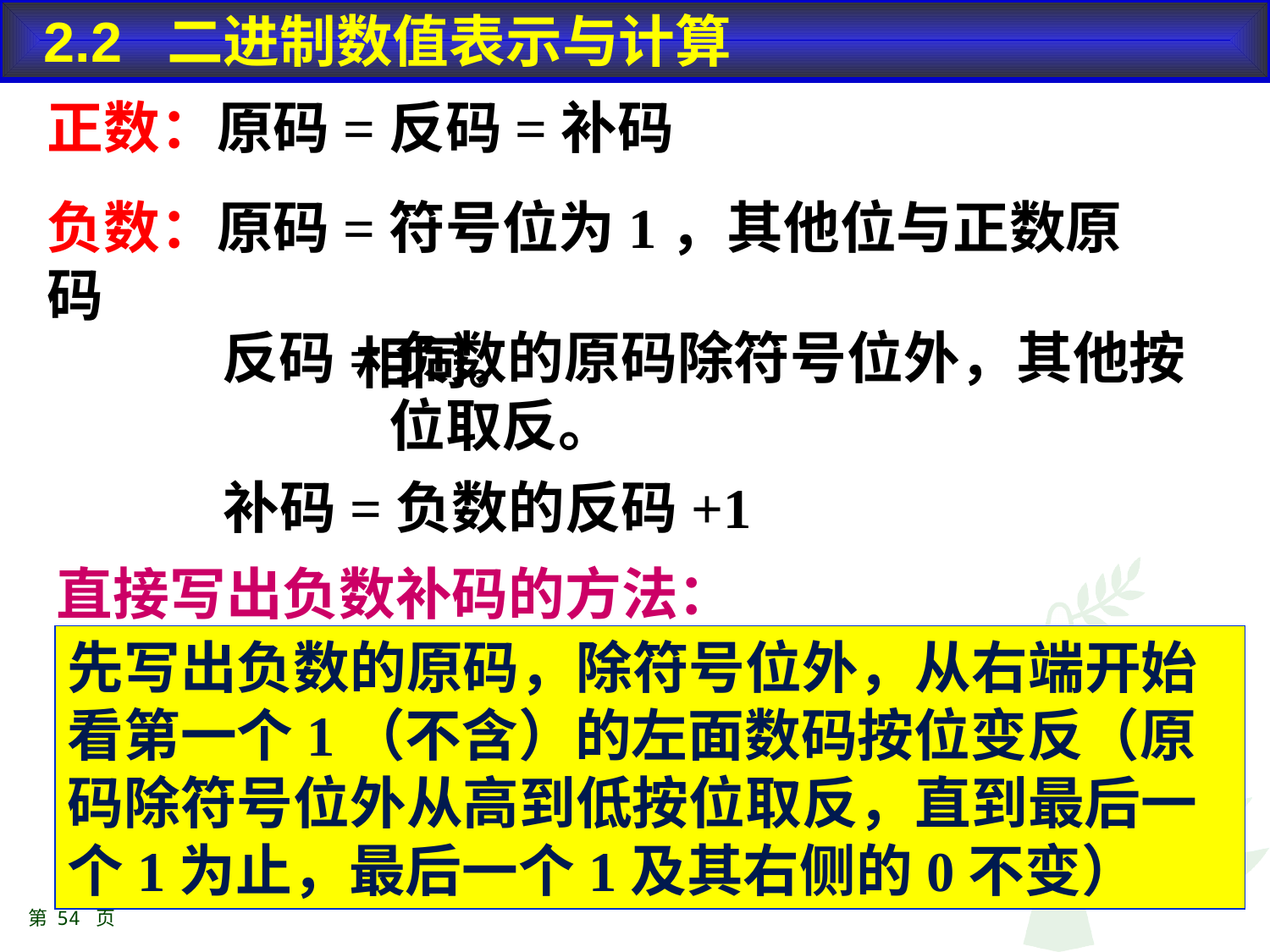

2.2  二进制数值表示与计算
正数：原码=反码=补码
负数：原码=符号位为1，其他位与正数原码
	             相同。
反码=负数的原码除符号位外，其他按
	  位取反。
补码=负数的反码+1
直接写出负数补码的方法：
先写出负数的原码，除符号位外，从右端开始看第一个1（不含）的左面数码按位变反（原码除符号位外从高到低按位取反，直到最后一个1为止，最后一个1及其右侧的0不变）